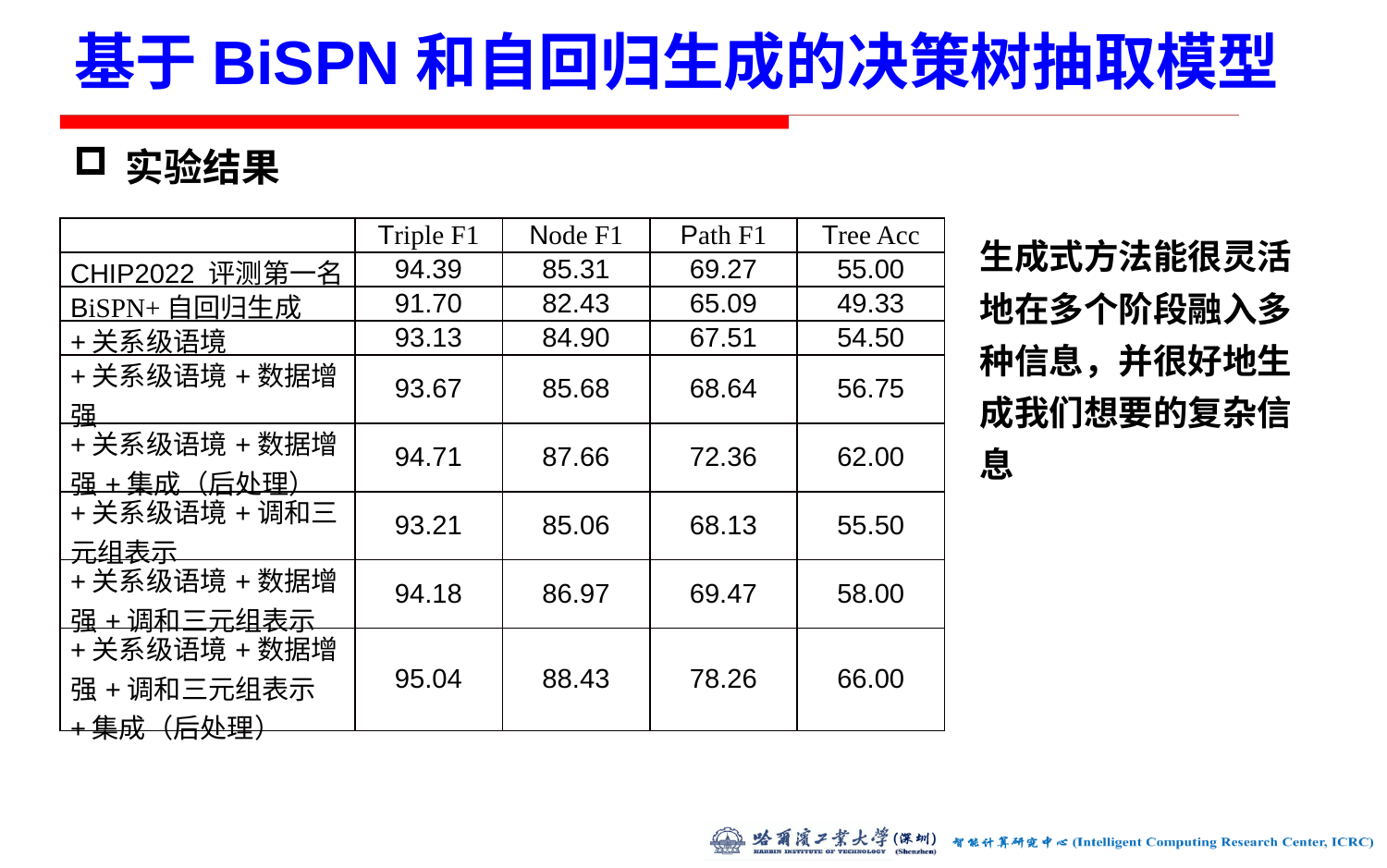

# 基于BiSPN和自回归生成的决策树抽取模型
实验结果
生成式方法能很灵活地在多个阶段融入多种信息，并很好地生成我们想要的复杂信息
|  | Triple F1 | Node F1 | Path F1 | Tree Acc |
| --- | --- | --- | --- | --- |
| CHIP2022 评测第一名 | 94.39 | 85.31 | 69.27 | 55.00 |
| BiSPN+自回归生成 | 91.70 | 82.43 | 65.09 | 49.33 |
| +关系级语境 | 93.13 | 84.90 | 67.51 | 54.50 |
| +关系级语境+数据增强 | 93.67 | 85.68 | 68.64 | 56.75 |
| +关系级语境+数据增强+集成（后处理） | 94.71 | 87.66 | 72.36 | 62.00 |
| +关系级语境+调和三元组表示 | 93.21 | 85.06 | 68.13 | 55.50 |
| +关系级语境+数据增强+调和三元组表示 | 94.18 | 86.97 | 69.47 | 58.00 |
| +关系级语境+数据增强+调和三元组表示+集成（后处理） | 95.04 | 88.43 | 78.26 | 66.00 |